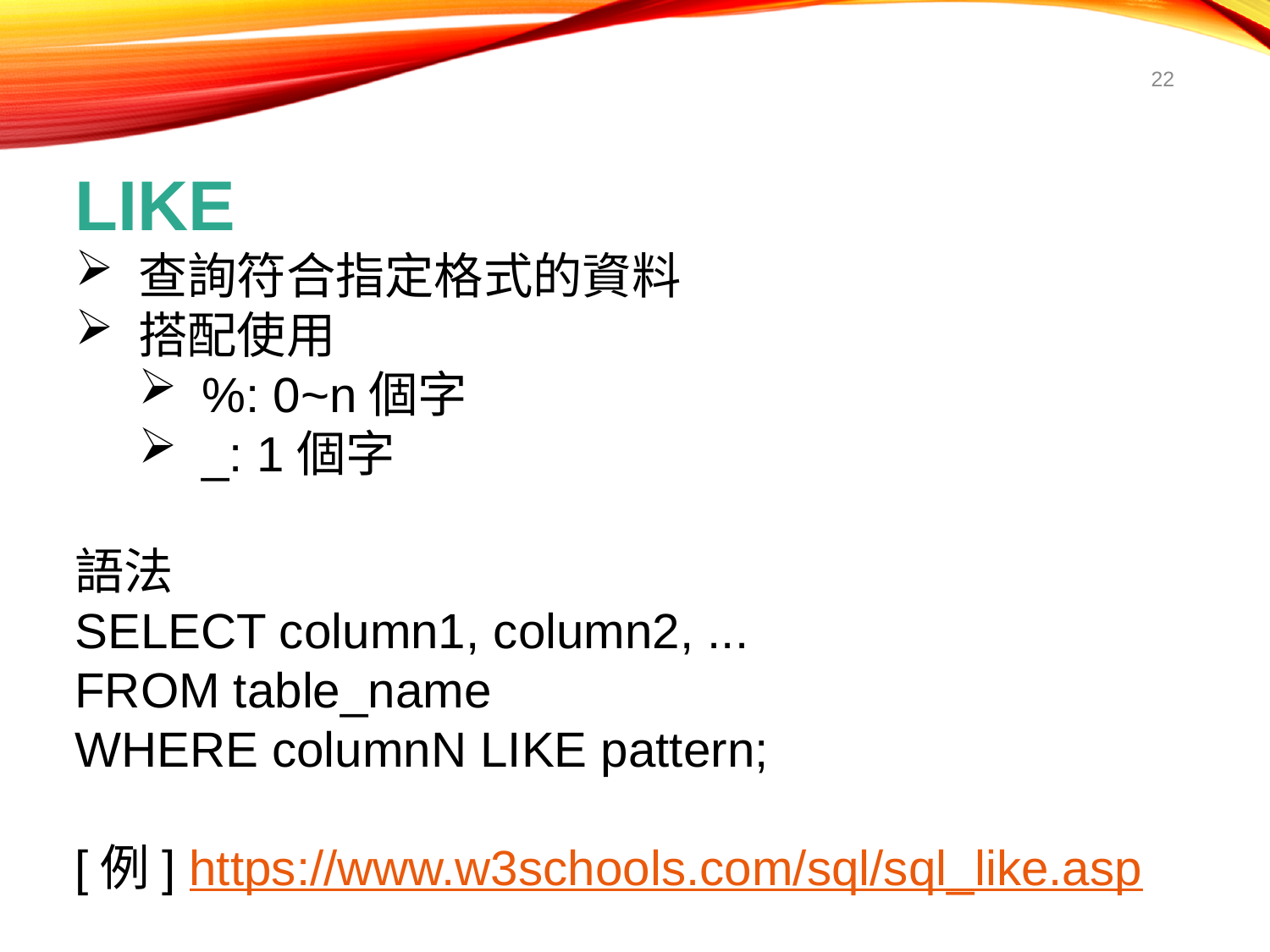

22
LIKE
查詢符合指定格式的資料
搭配使用
%: 0~n個字
_: 1個字

語法
SELECT column1, column2, ...
FROM table_name
WHERE columnN LIKE pattern;

[例] https://www.w3schools.com/sql/sql_like.asp